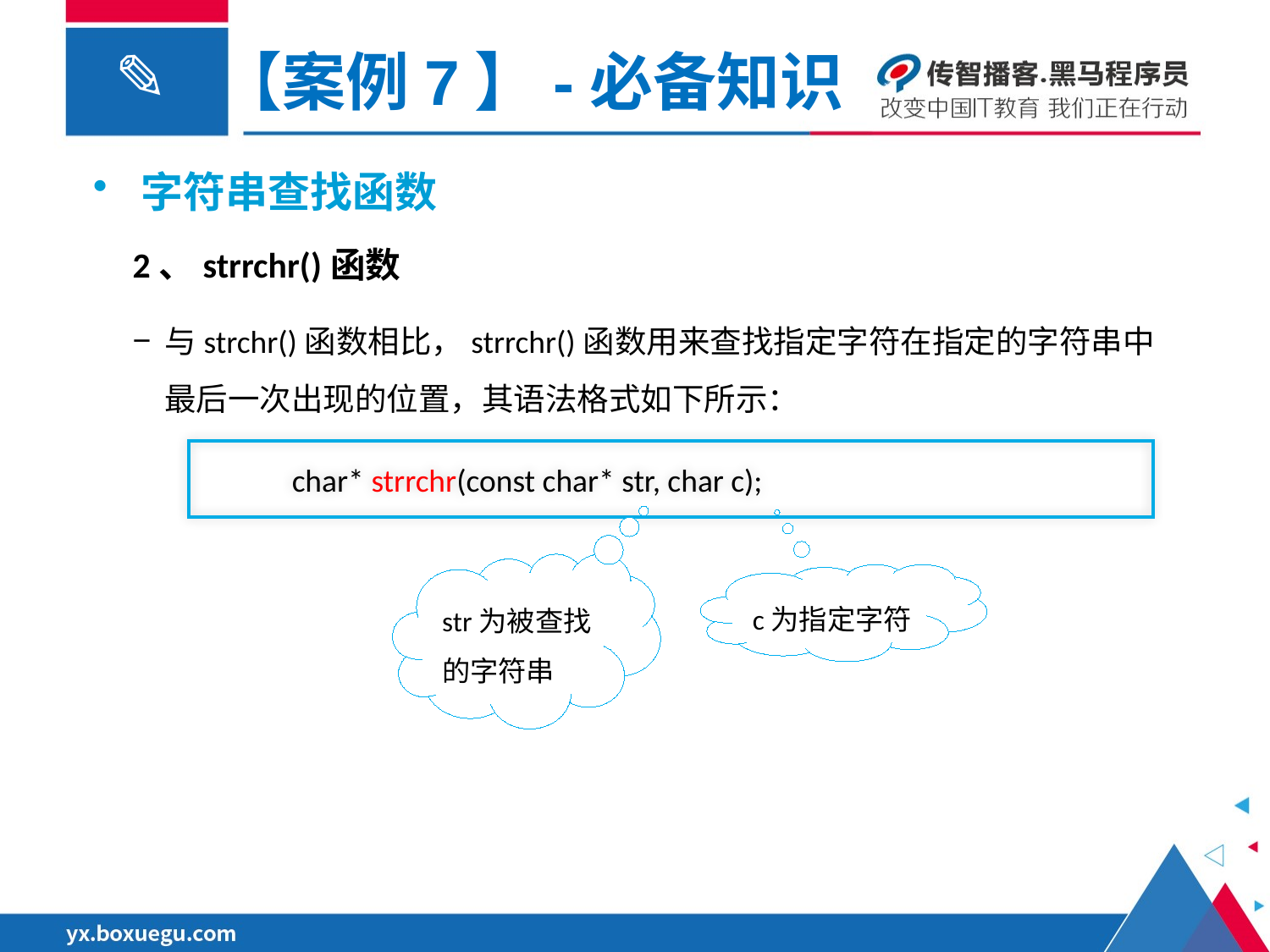

【案例7】-必备知识
字符串查找函数
2、strrchr()函数
与strchr()函数相比，strrchr()函数用来查找指定字符在指定的字符串中最后一次出现的位置，其语法格式如下所示：

      char* strrchr(const char* str, char c);
str为被查找的字符串
c为指定字符